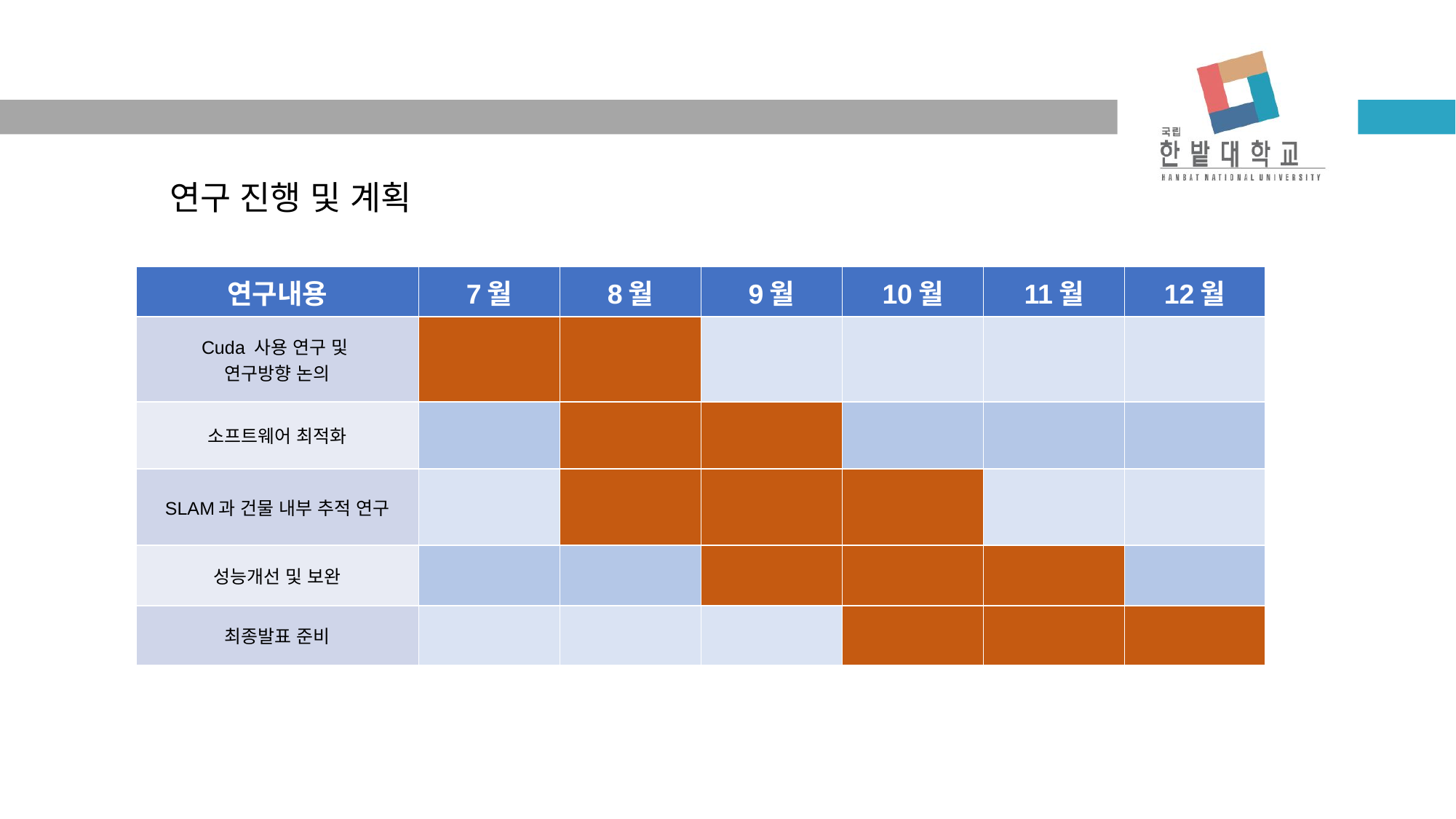

연구 진행 및 계획
| 연구내용 | 7월 | 8월 | 9월 | 10월 | 11월 | 12월 |
| --- | --- | --- | --- | --- | --- | --- |
| Cuda 사용 연구 및 연구방향 논의 |  |  |  |  |  |  |
| 소프트웨어 최적화 |  |  |  |  |  |  |
| SLAM과 건물 내부 추적 연구 |  |  |  |  |  |  |
| 성능개선 및 보완 |  |  |  |  |  |  |
| 최종발표 준비 |  |  |  |  |  |  |